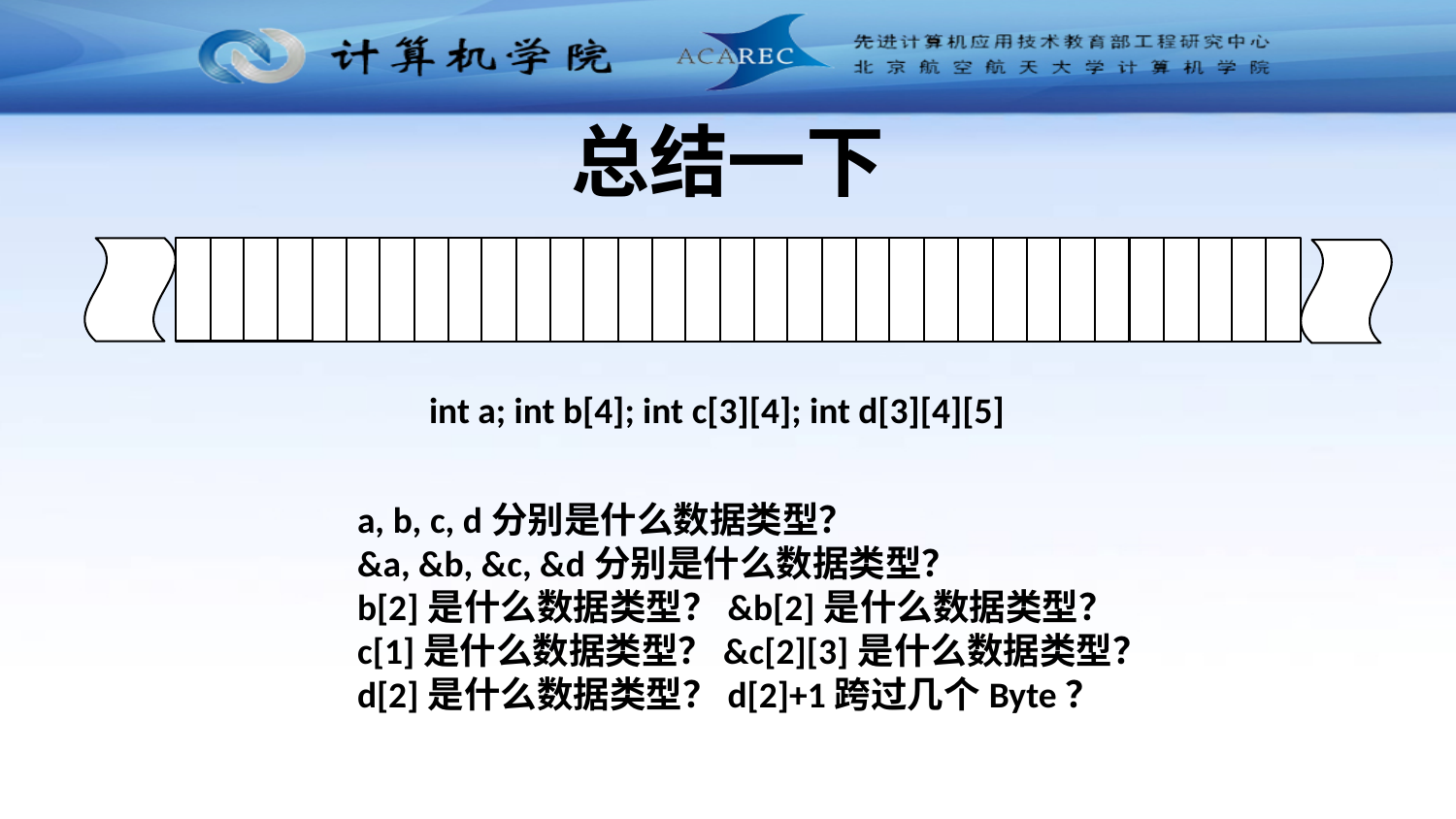

# 总结一下

int a; int b[4]; int c[3][4]; int d[3][4][5]
a, b, c, d分别是什么数据类型？
&a, &b, &c, &d分别是什么数据类型？
b[2]是什么数据类型？&b[2]是什么数据类型？
c[1]是什么数据类型？&c[2][3]是什么数据类型？
d[2]是什么数据类型？d[2]+1跨过几个Byte？